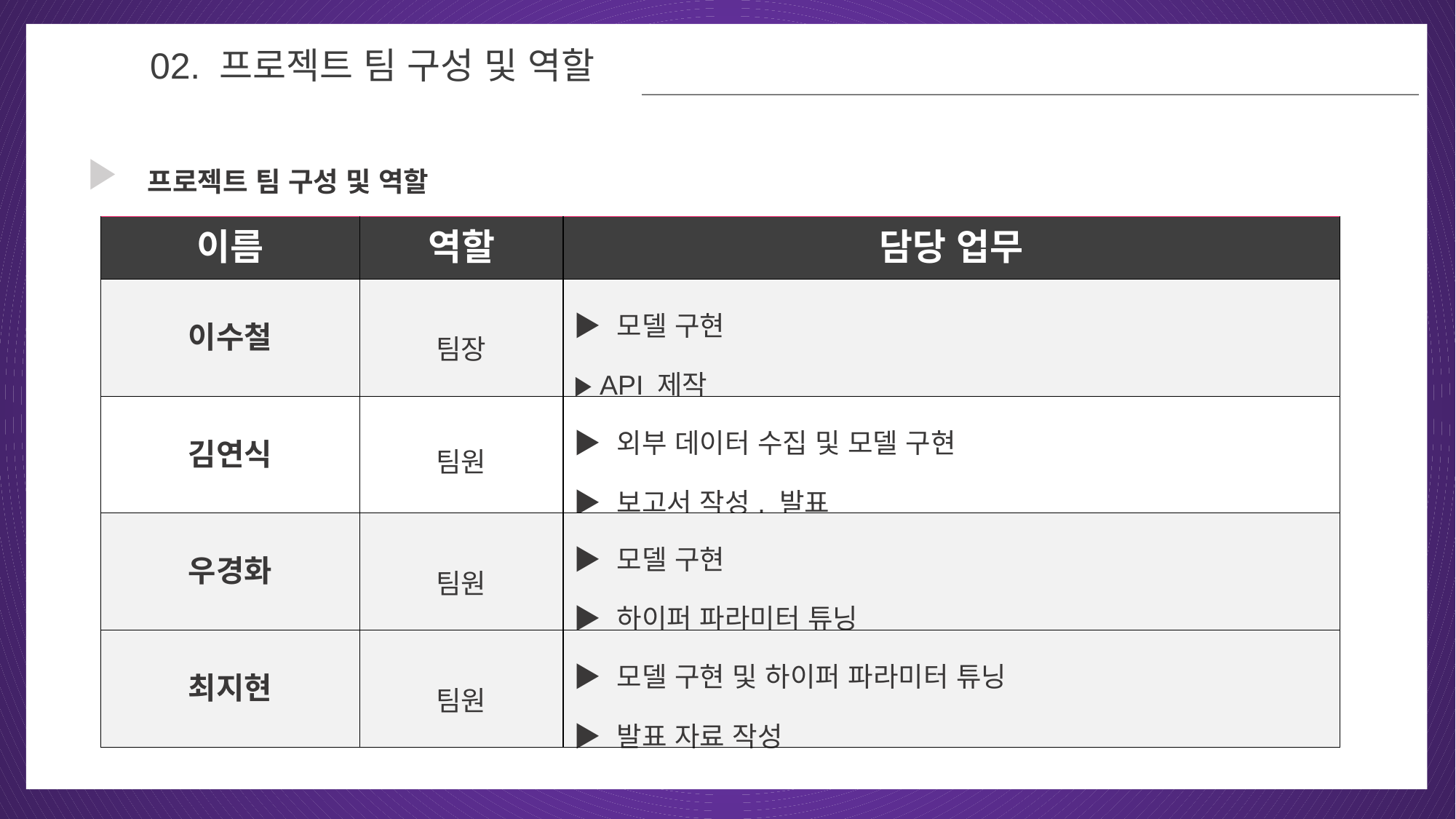

02

02. 프로젝트 팀 구성 및 역할
▶
프로젝트 팀 구성 및 역할
| 이름 | 역할 | 담당 업무 |
| --- | --- | --- |
| 이수철 | 팀장 | ▶ 모델 구현 ▶ API 제작 |
| 김연식 | 팀원 | ▶ 외부 데이터 수집 및 모델 구현 ▶ 보고서 작성, 발표 |
| 우경화 | 팀원 | ▶ 모델 구현 ▶ 하이퍼 파라미터 튜닝 |
| 최지현 | 팀원 | ▶ 모델 구현 및 하이퍼 파라미터 튜닝 ▶ 발표 자료 작성 |